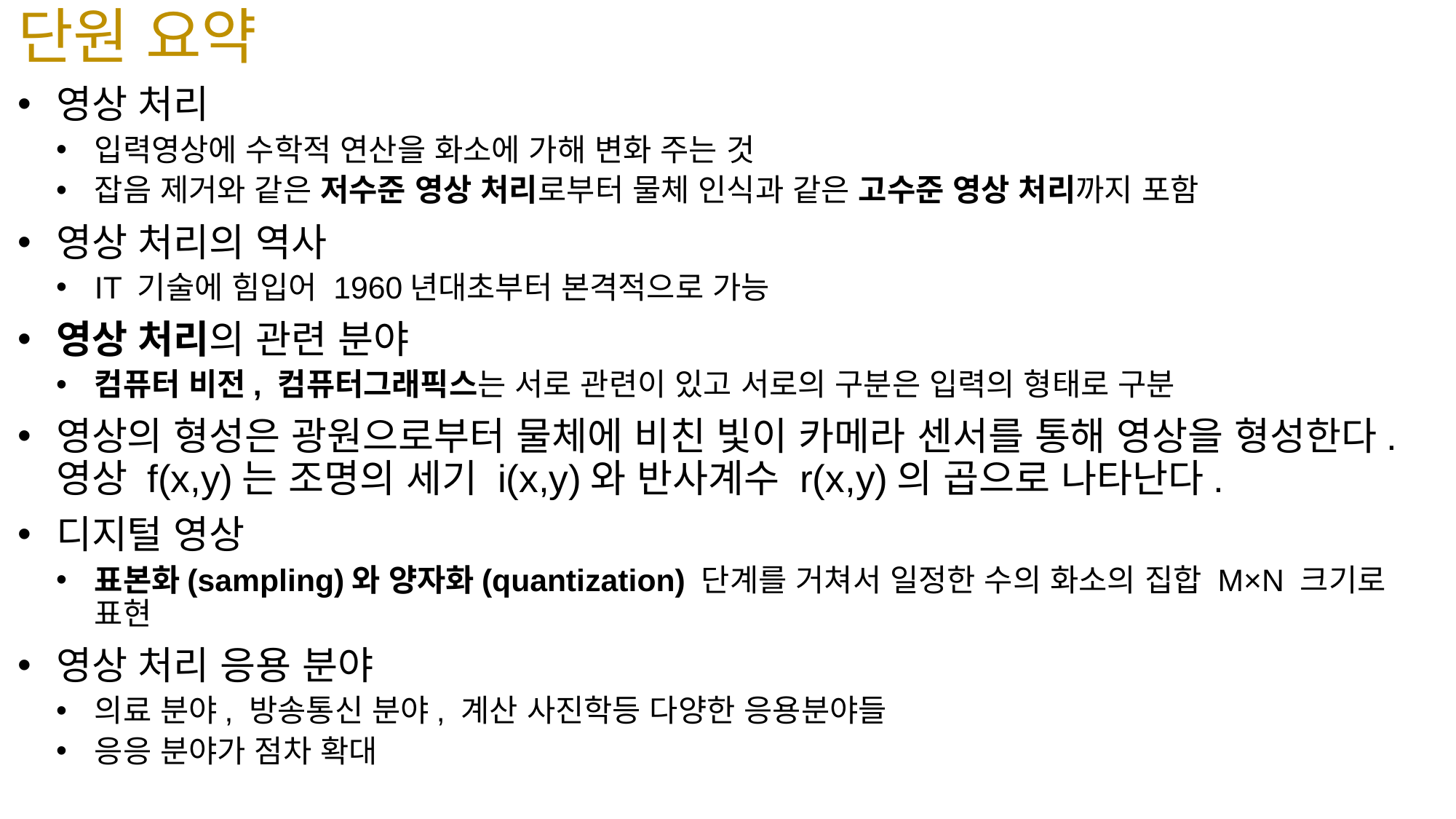

# 단원 요약
영상 처리
입력영상에 수학적 연산을 화소에 가해 변화 주는 것
잡음 제거와 같은 저수준 영상 처리로부터 물체 인식과 같은 고수준 영상 처리까지 포함
영상 처리의 역사
IT 기술에 힘입어 1960년대초부터 본격적으로 가능
영상 처리의 관련 분야
컴퓨터 비전, 컴퓨터그래픽스는 서로 관련이 있고 서로의 구분은 입력의 형태로 구분
영상의 형성은 광원으로부터 물체에 비친 빛이 카메라 센서를 통해 영상을 형성한다. 영상 f(x,y)는 조명의 세기 i(x,y)와 반사계수 r(x,y)의 곱으로 나타난다.
디지털 영상
표본화(sampling)와 양자화(quantization) 단계를 거쳐서 일정한 수의 화소의 집합 M×N 크기로 표현
영상 처리 응용 분야
의료 분야, 방송통신 분야, 계산 사진학등 다양한 응용분야들
응응 분야가 점차 확대